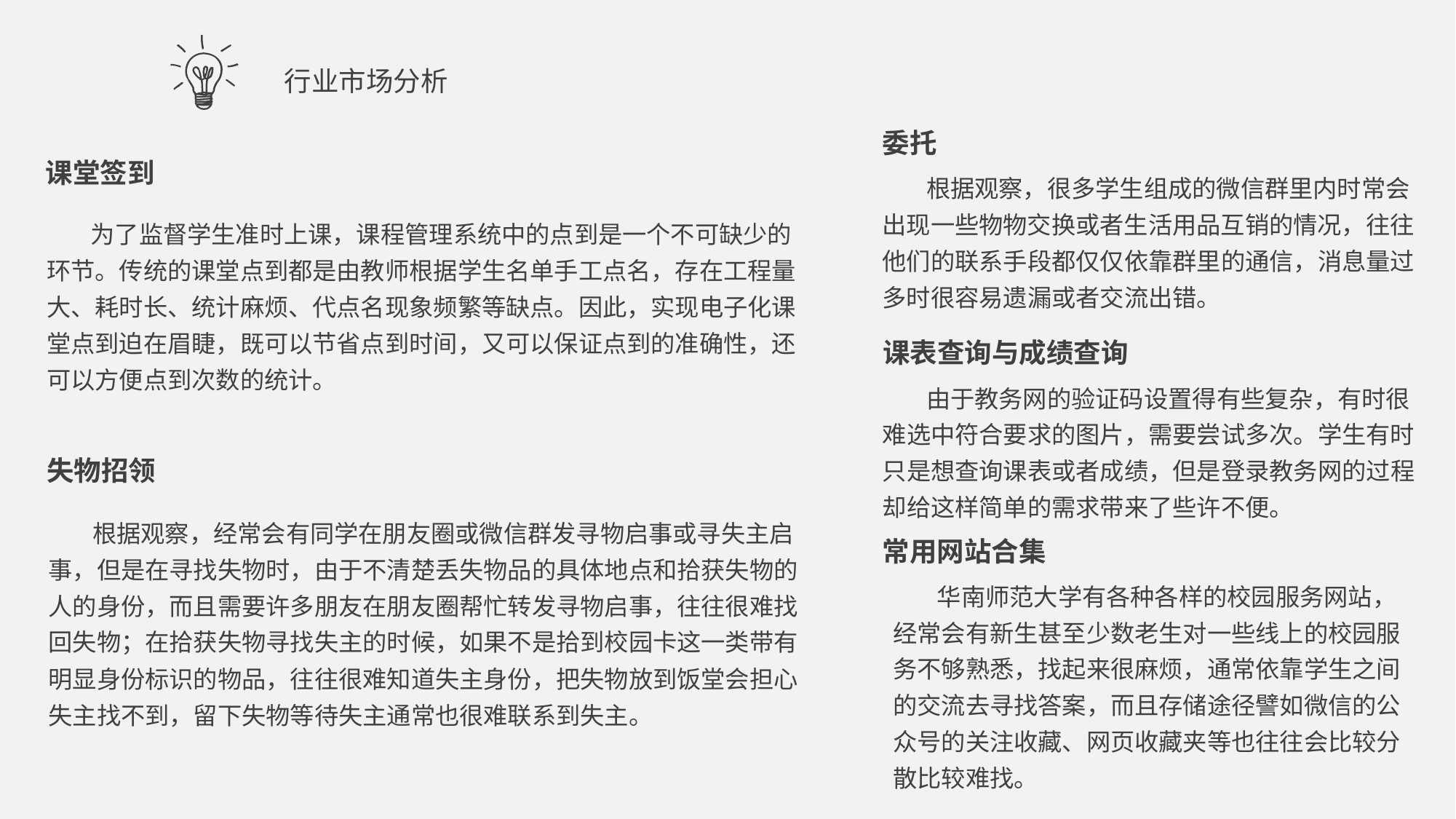

行业市场分析
委托
课堂签到
       根据观察，很多学生组成的微信群里内时常会出现一些物物交换或者生活用品互销的情况，往往他们的联系手段都仅仅依靠群里的通信，消息量过多时很容易遗漏或者交流出错。
       为了监督学生准时上课，课程管理系统中的点到是一个不可缺少的环节。传统的课堂点到都是由教师根据学生名单手工点名，存在工程量大、耗时长、统计麻烦、代点名现象频繁等缺点。因此，实现电子化课堂点到迫在眉睫，既可以节省点到时间，又可以保证点到的准确性，还可以方便点到次数的统计。
课表查询与成绩查询
       由于教务网的验证码设置得有些复杂，有时很难选中符合要求的图片，需要尝试多次。学生有时只是想查询课表或者成绩，但是登录教务网的过程却给这样简单的需求带来了些许不便。
失物招领
       根据观察，经常会有同学在朋友圈或微信群发寻物启事或寻失主启事，但是在寻找失物时，由于不清楚丢失物品的具体地点和拾获失物的人的身份，而且需要许多朋友在朋友圈帮忙转发寻物启事，往往很难找回失物；在拾获失物寻找失主的时候，如果不是拾到校园卡这一类带有明显身份标识的物品，往往很难知道失主身份，把失物放到饭堂会担心失主找不到，留下失物等待失主通常也很难联系到失主。
常用网站合集
       华南师范大学有各种各样的校园服务网站，经常会有新生甚至少数老生对一些线上的校园服务不够熟悉，找起来很麻烦，通常依靠学生之间的交流去寻找答案，而且存储途径譬如微信的公众号的关注收藏、网页收藏夹等也往往会比较分散比较难找。